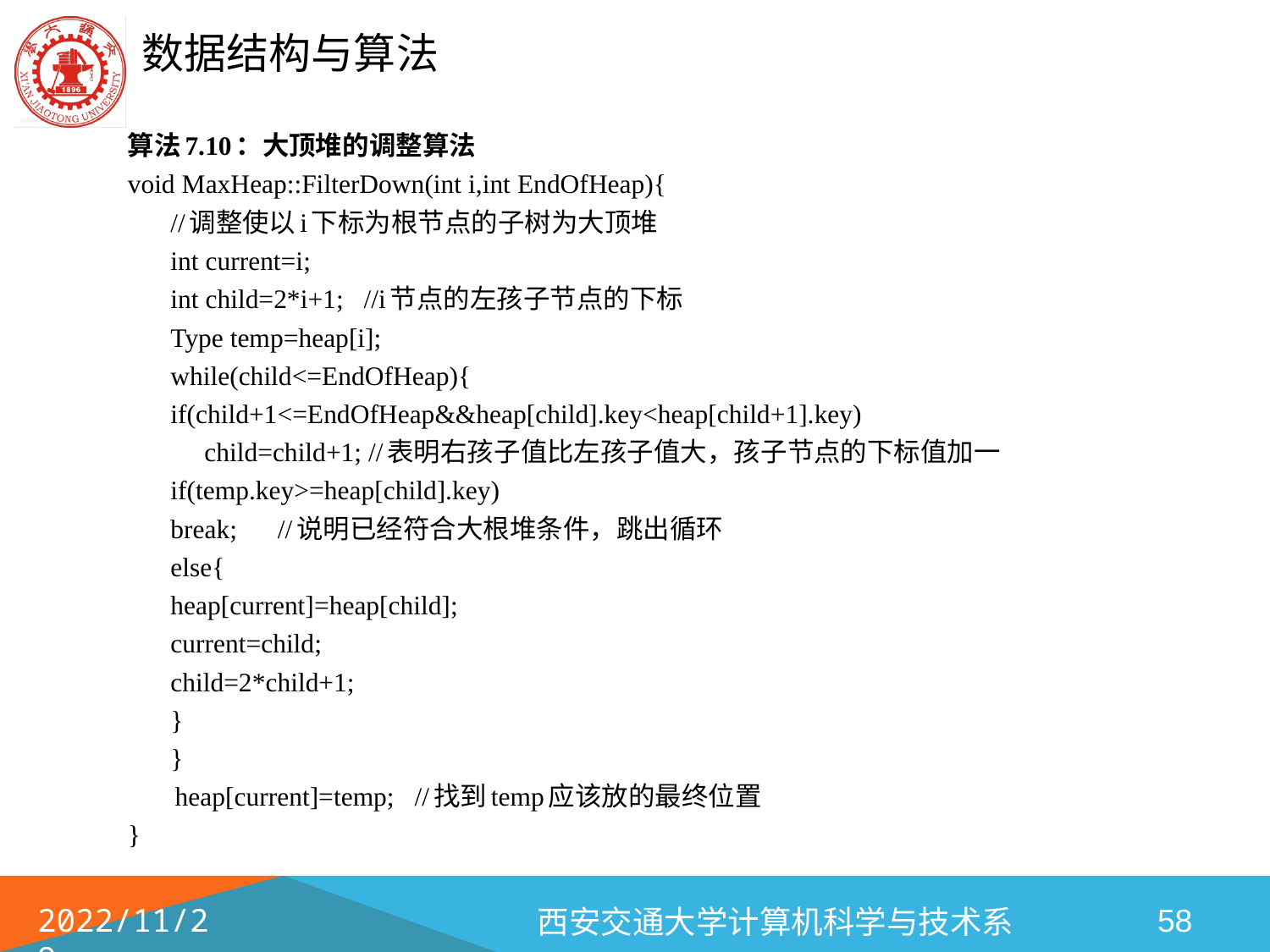

算法7.10：大顶堆的调整算法
void MaxHeap::FilterDown(int i,int EndOfHeap){
	//调整使以i下标为根节点的子树为大顶堆
	int current=i;
    	int child=2*i+1;   //i节点的左孩子节点的下标
    	Type temp=heap[i];
	while(child<=EndOfHeap){
		if(child+1<=EndOfHeap&&heap[child].key<heap[child+1].key)
  		     child=child+1; //表明右孩子值比左孩子值大，孩子节点的下标值加一
		if(temp.key>=heap[child].key)
  			break;      //说明已经符合大根堆条件，跳出循环
		else{
			heap[current]=heap[child];
			current=child;
			child=2*child+1;
		}
	}
       heap[current]=temp;   //找到temp应该放的最终位置
}